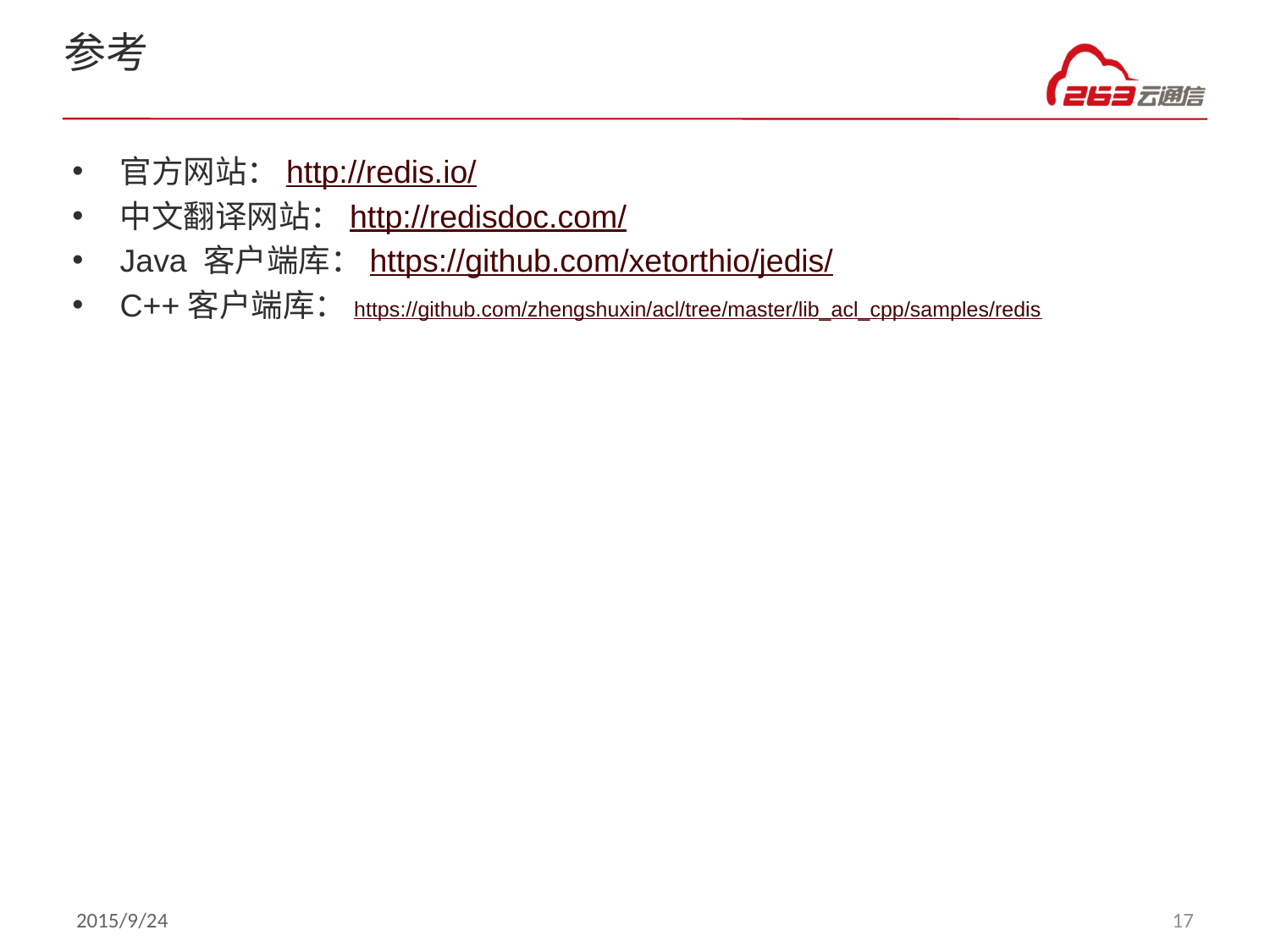

# 参考
官方网站：http://redis.io/
中文翻译网站：http://redisdoc.com/
Java 客户端库：https://github.com/xetorthio/jedis/
C++客户端库：https://github.com/zhengshuxin/acl/tree/master/lib_acl_cpp/samples/redis